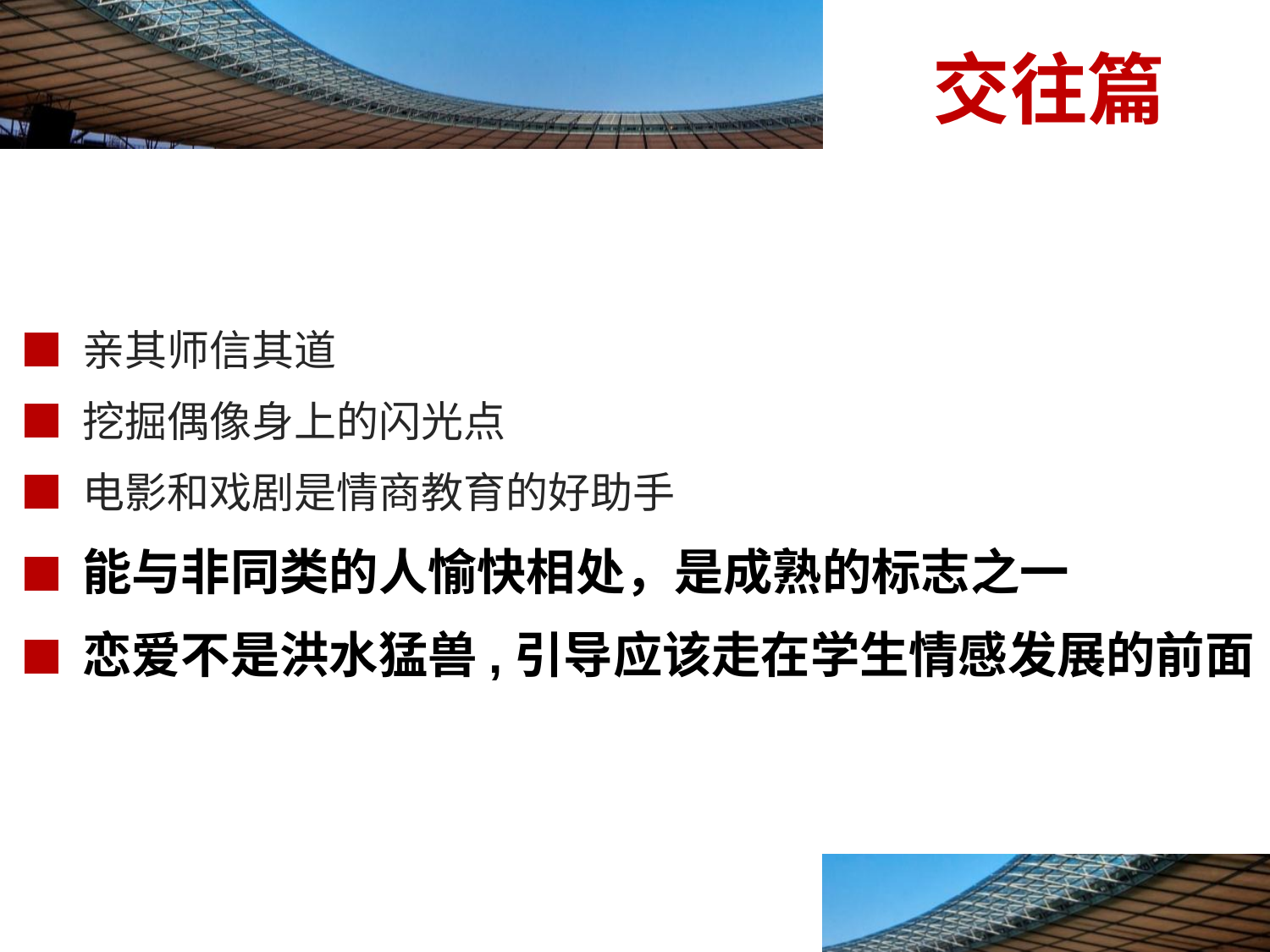

交往篇
■ 亲其师信其道
■ 挖掘偶像身上的闪光点
■ 电影和戏剧是情商教育的好助手
■ 能与非同类的人愉快相处，是成熟的标志之一
■ 恋爱不是洪水猛兽,引导应该走在学生情感发展的前面